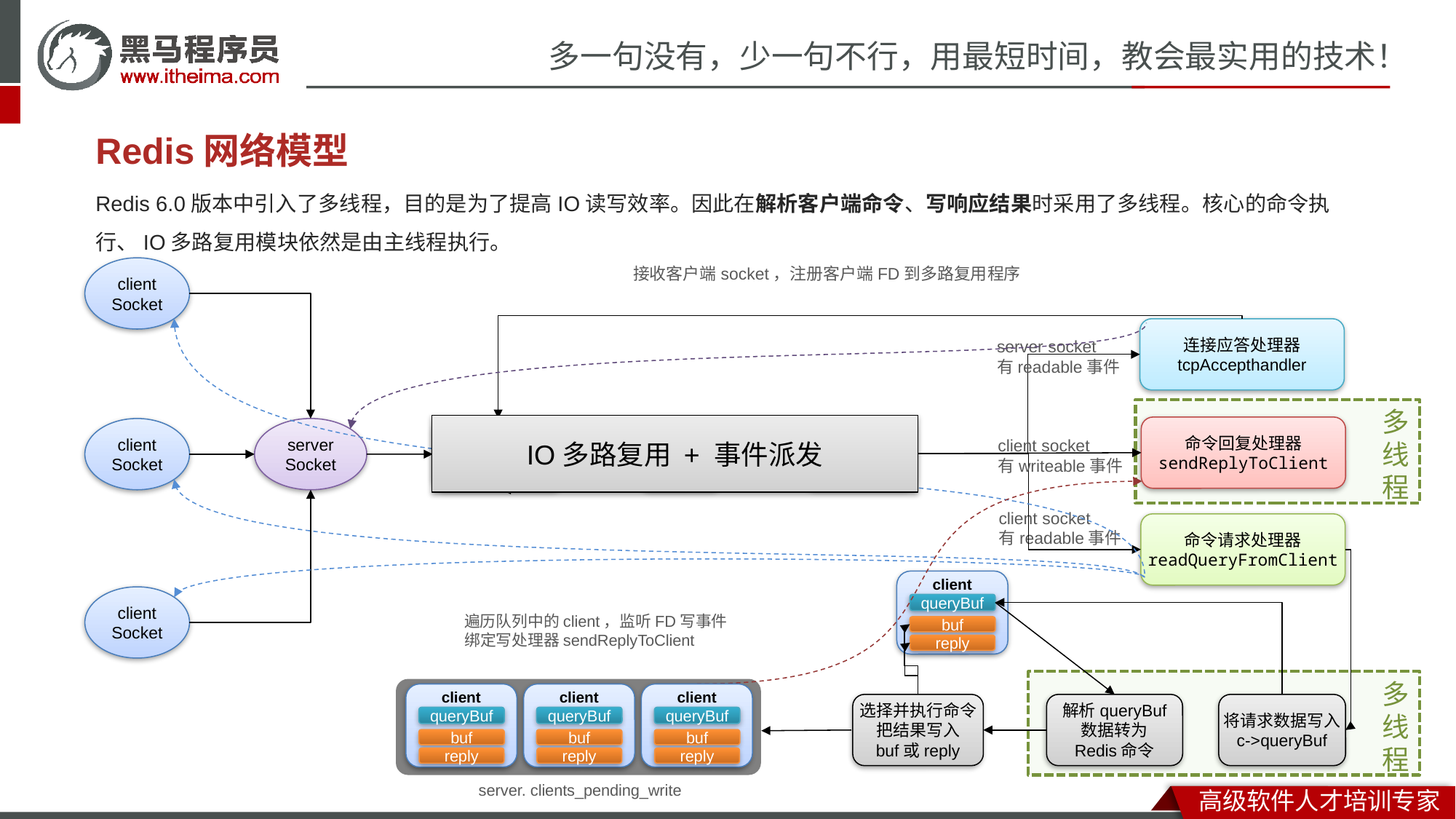

# Redis网络模型
Redis 6.0版本中引入了多线程，目的是为了提高IO读写效率。因此在解析客户端命令、写响应结果时采用了多线程。核心的命令执行、IO多路复用模块依然是由主线程执行。
接收客户端socket，注册客户端FD到多路复用程序
client
Socket
连接应答处理器
tcpAccepthandler
server socket
有readable事件
多
线
程
IO多路复用 + 事件派发
命令回复处理器
sendReplyToClient
aeApiPoll
before
sleep
client
Socket
server
Socket
aeEventLoop
client socket
有writeable事件
client socket
有readable事件
命令请求处理器
readQueryFromClient
client
client
Socket
queryBuf
遍历队列中的client，监听FD写事件
绑定写处理器sendReplyToClient
buf
reply
多
线
程

client
queryBuf
buf
reply
client
queryBuf
buf
reply
client
queryBuf
buf
reply
将请求数据写入
c->queryBuf
选择并执行命令
把结果写入
buf或reply
解析queryBuf
数据转为
Redis命令
server. clients_pending_write